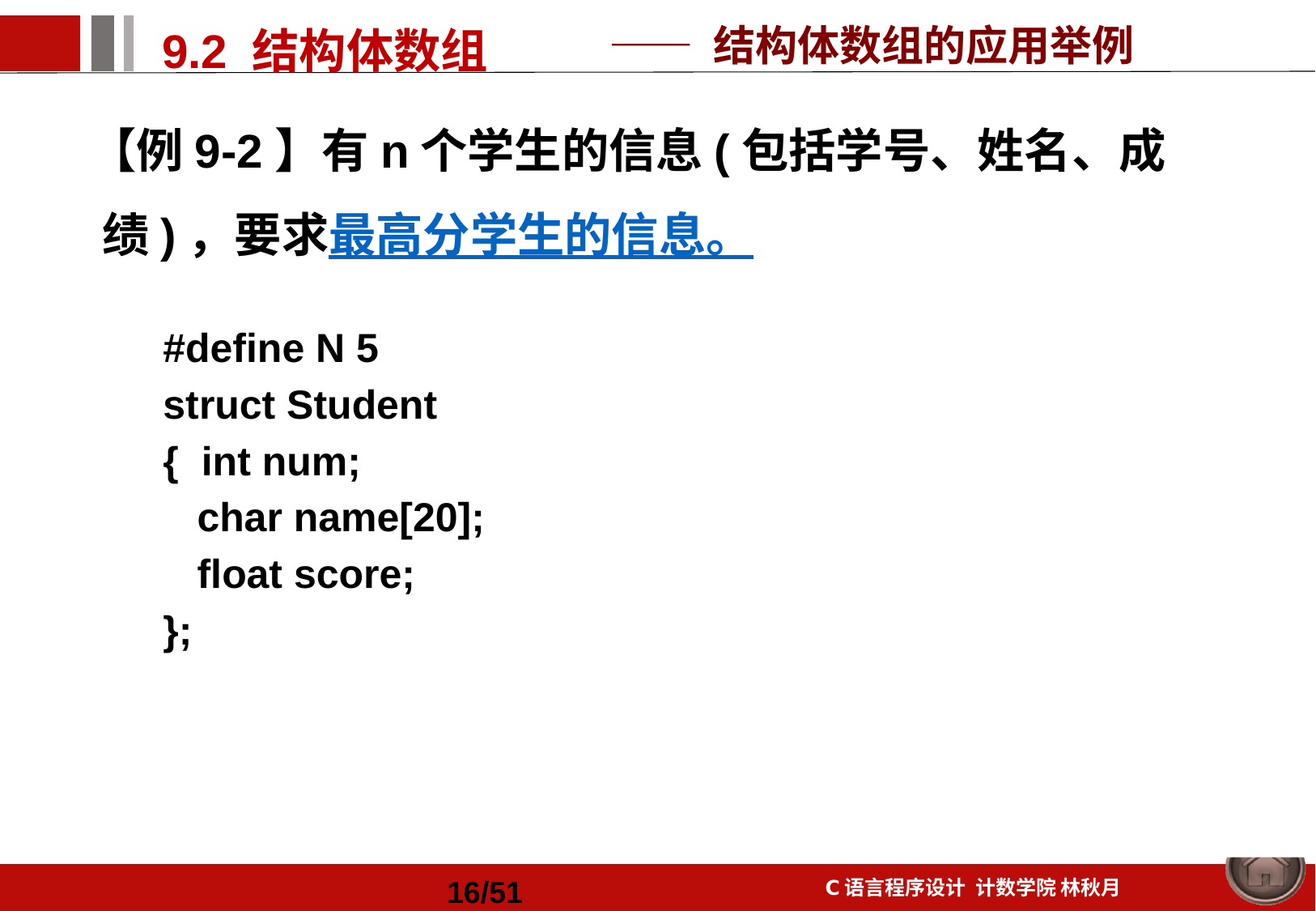

—— 结构体数组的应用举例
【例9-2】有n个学生的信息(包括学号、姓名、成绩)，要求最高分学生的信息。
#define N 5
struct Student
{  int num;
	 char name[20];
	 float score;
};